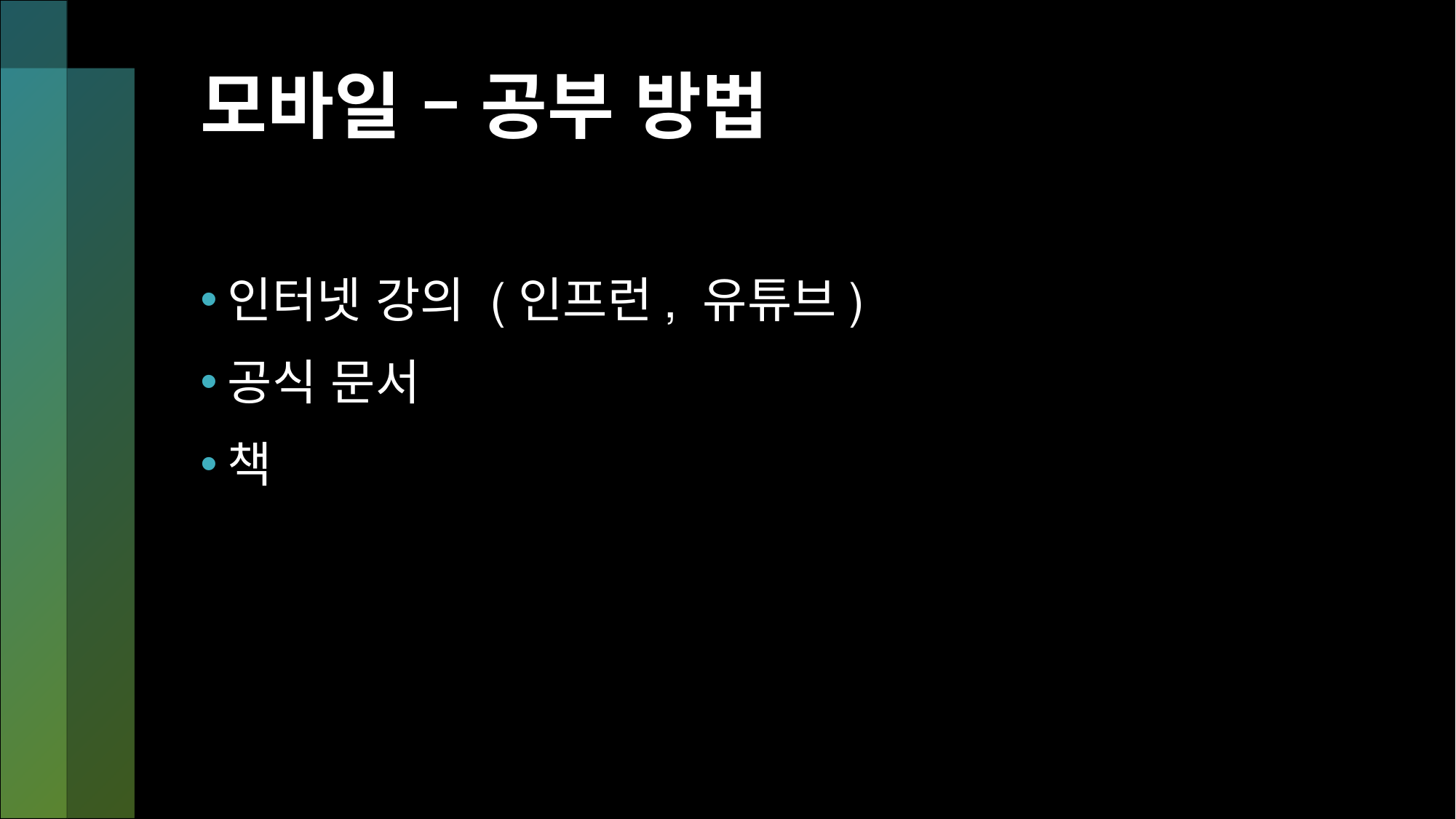

# 모바일 – 공부 방법
인터넷 강의 (인프런, 유튜브)
공식 문서
책